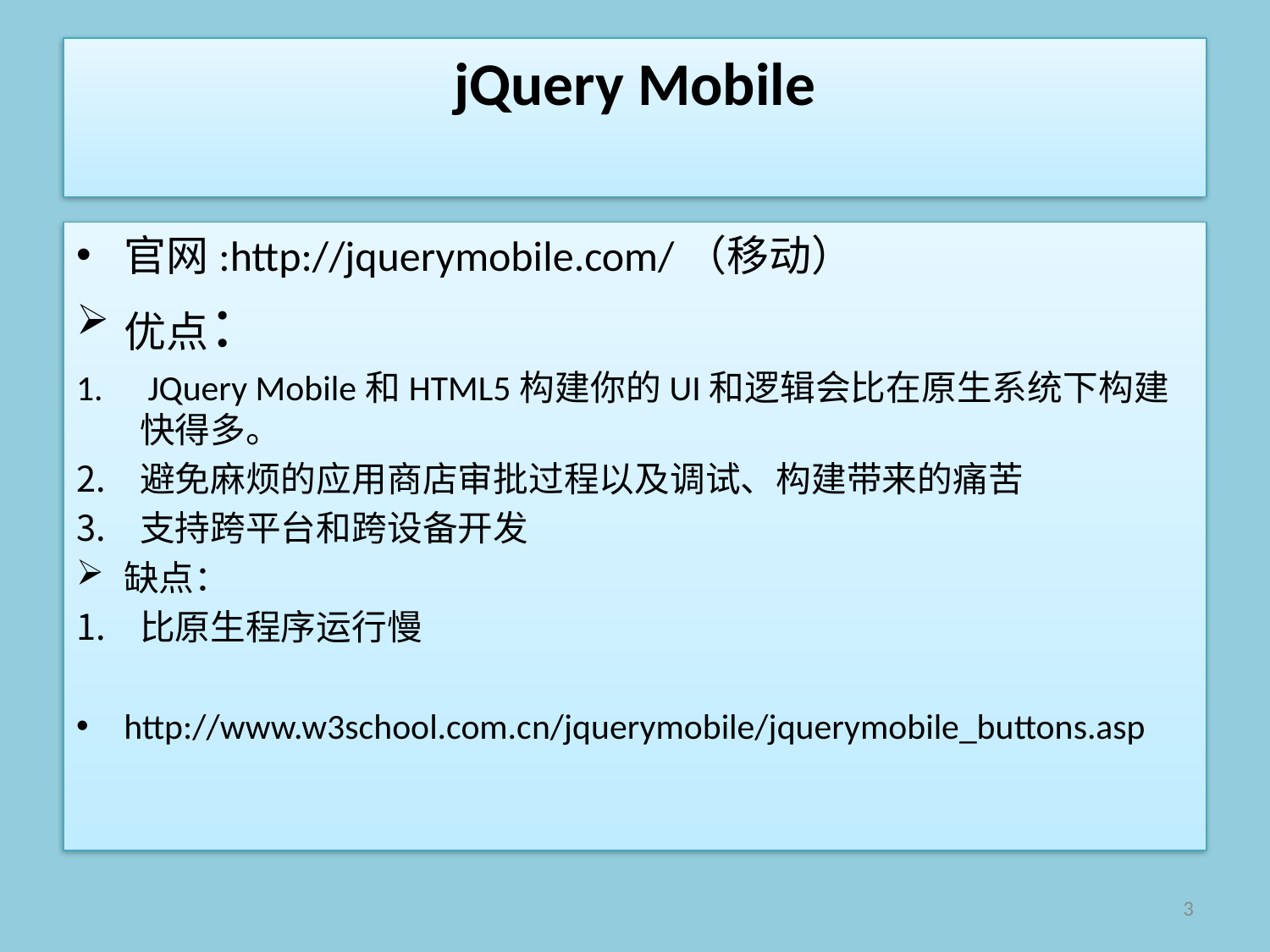

# jQuery Mobile
官网:http://jquerymobile.com/（移动）
优点：
 JQuery Mobile和HTML5构建你的UI和逻辑会比在原生系统下构建快得多。
避免麻烦的应用商店审批过程以及调试、构建带来的痛苦
支持跨平台和跨设备开发
缺点：
比原生程序运行慢

http://www.w3school.com.cn/jquerymobile/jquerymobile_buttons.asp

3